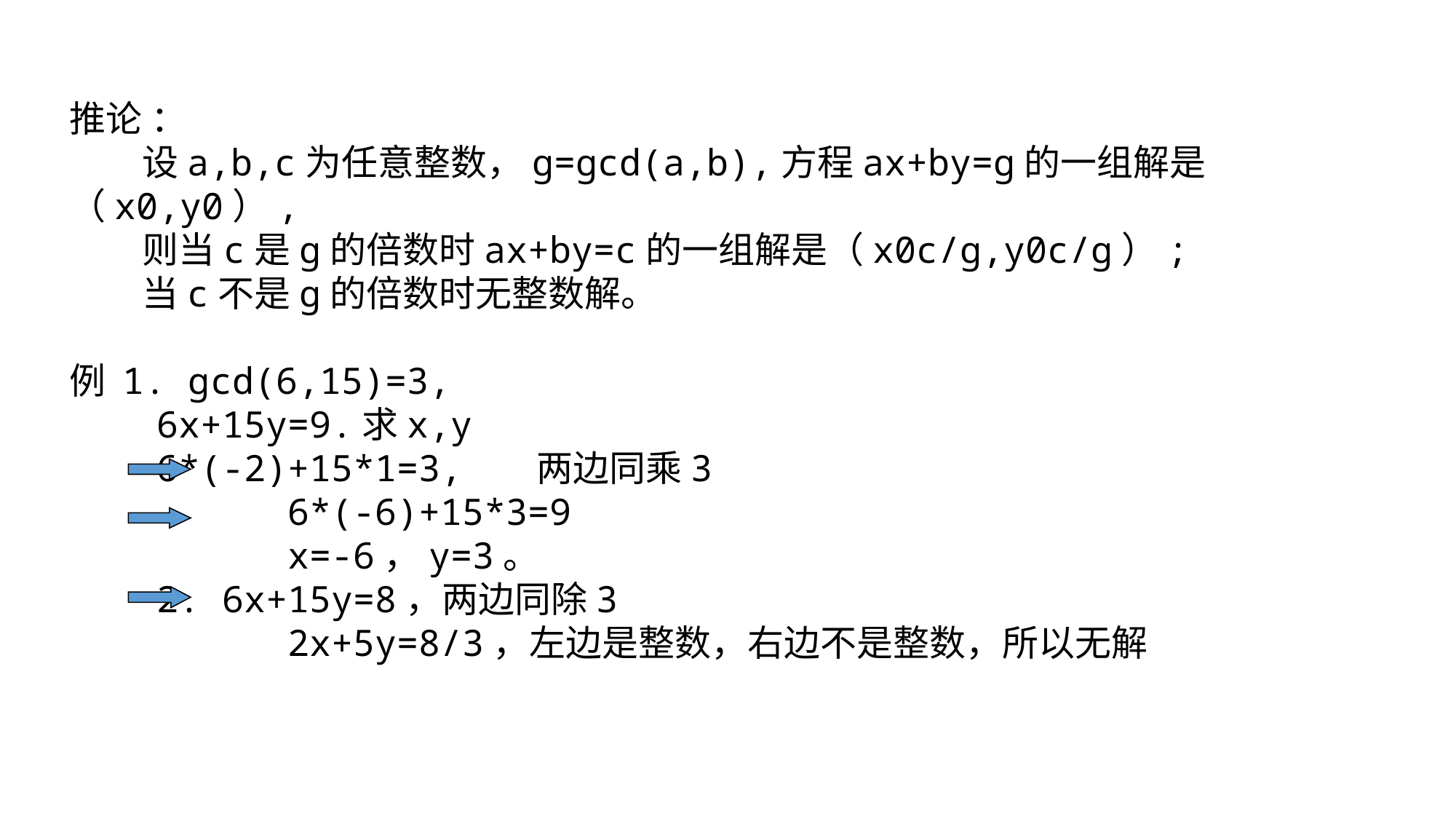

推论 ：
设a,b,c为任意整数，g=gcd(a,b),方程ax+by=g的一组解是（x0,y0）,
则当c是g的倍数时ax+by=c的一组解是（x0c/g,y0c/g）;
当c不是g的倍数时无整数解。

例 1. gcd(6,15)=3,
    6x+15y=9.求x,y
    6*(-2)+15*1=3,   两边同乘3
          6*(-6)+15*3=9
          x=-6，y=3。
    2. 6x+15y=8，两边同除3
          2x+5y=8/3，左边是整数，右边不是整数，所以无解